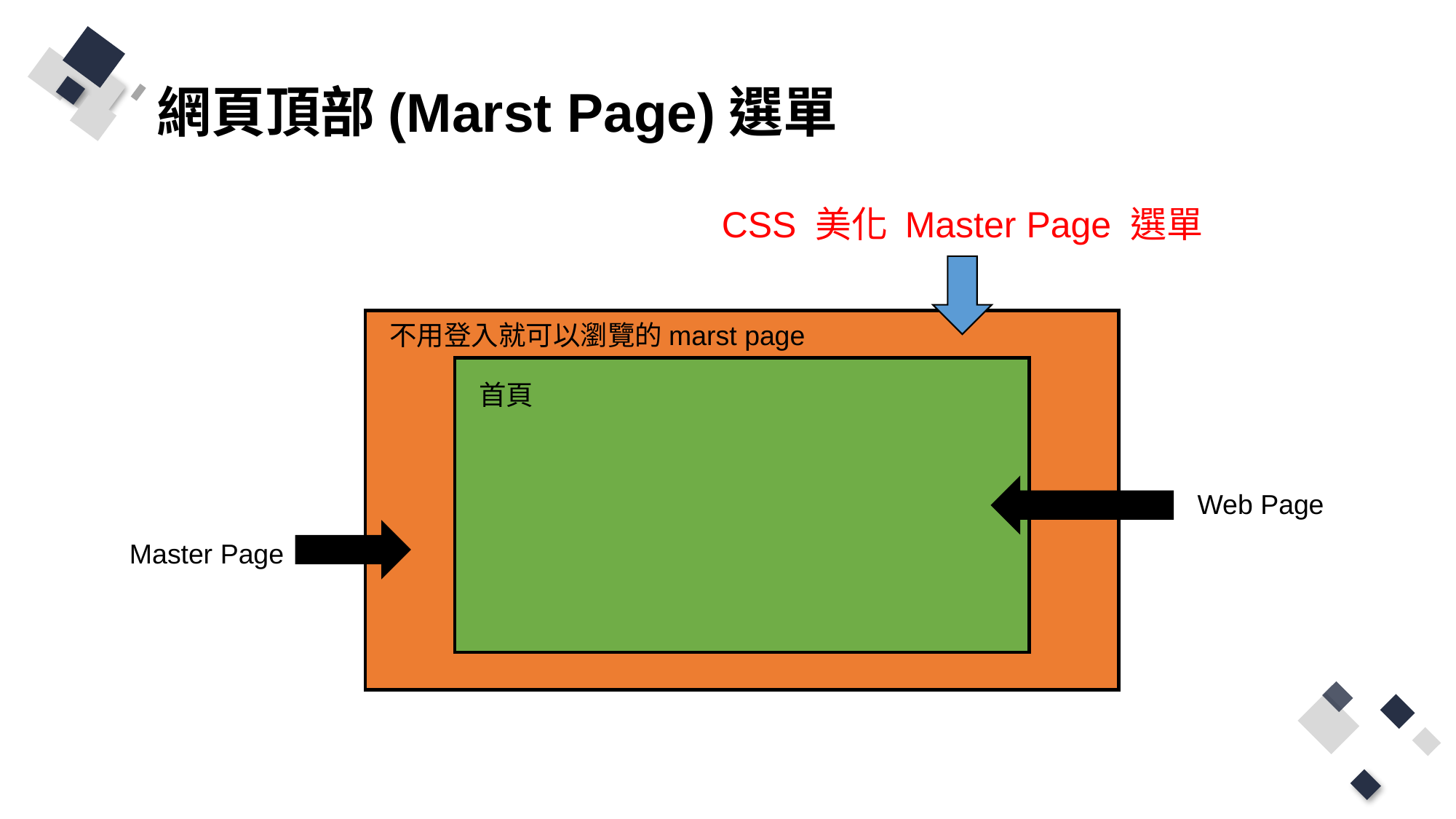

# 網頁頂部(Marst Page)選單
CSS 美化 Master Page 選單

不用登入就可以瀏覽的marst page

首頁

Web Page

Master Page